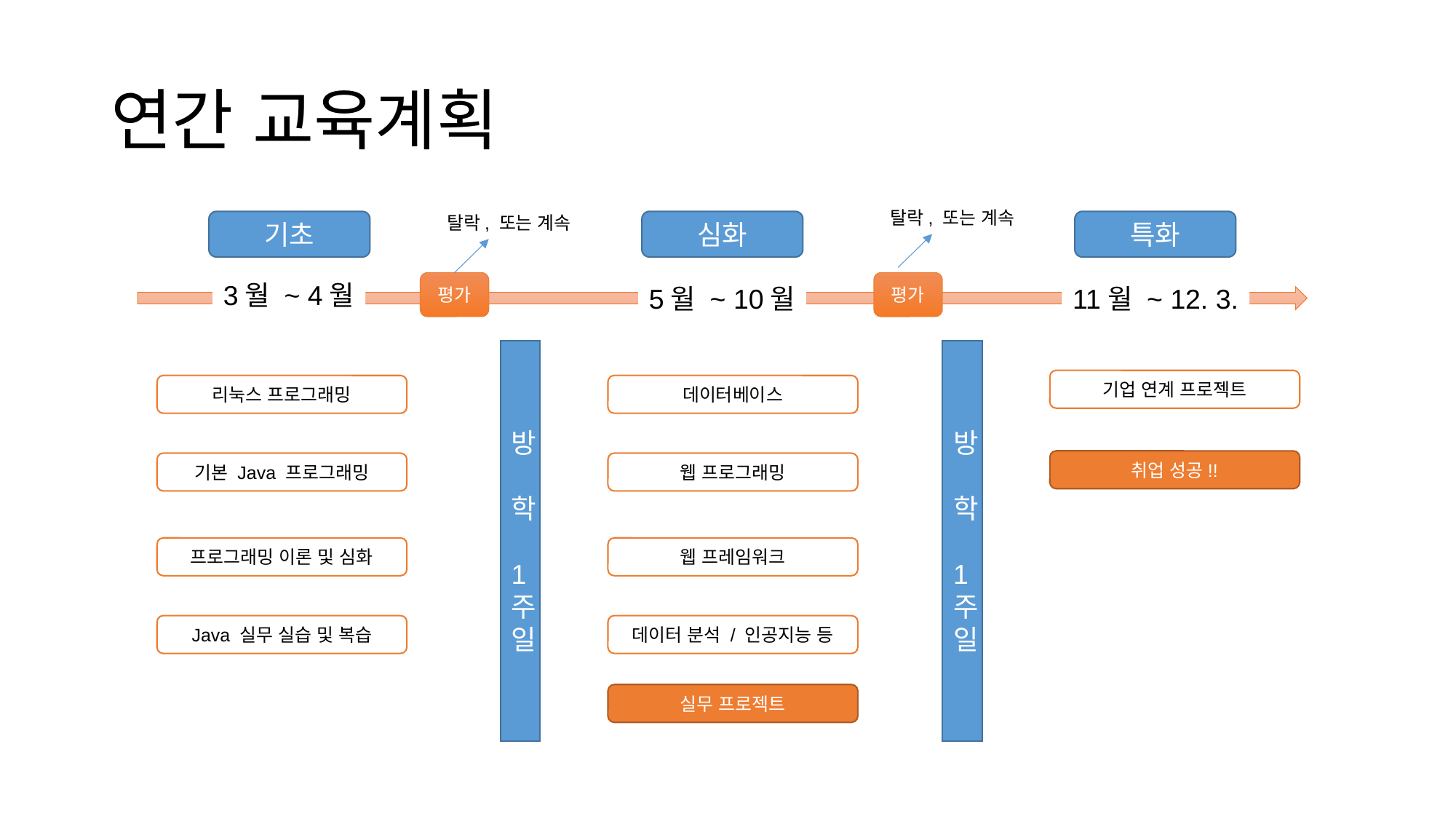

# 연간 교육계획
탈락, 또는 계속
탈락, 또는 계속
기초
심화
특화
3월 ~ 4월
평가
평가
5월 ~ 10월
11월 ~ 12. 3.

방

학

1주일
방

학

1주일
기업 연계 프로젝트
리눅스 프로그래밍
데이터베이스
취업 성공!!
기본 Java 프로그래밍
웹 프로그래밍
프로그래밍 이론 및 심화
웹 프레임워크
Java 실무 실습 및 복습
데이터 분석 / 인공지능 등
실무 프로젝트